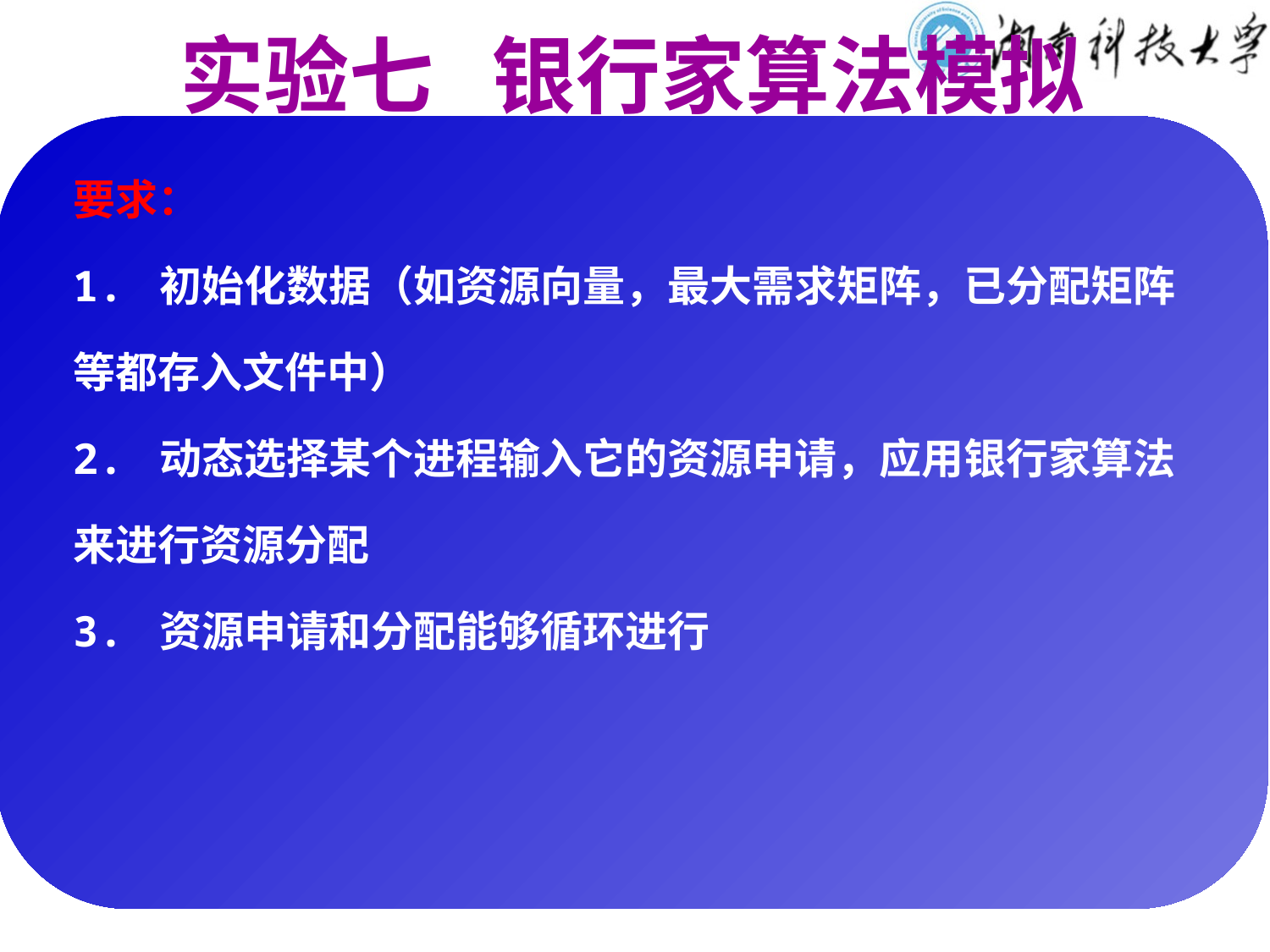

实验七   银行家算法模拟

要求：
1. 初始化数据（如资源向量，最大需求矩阵，已分配矩阵等都存入文件中）
2. 动态选择某个进程输入它的资源申请，应用银行家算法来进行资源分配
3. 资源申请和分配能够循环进行